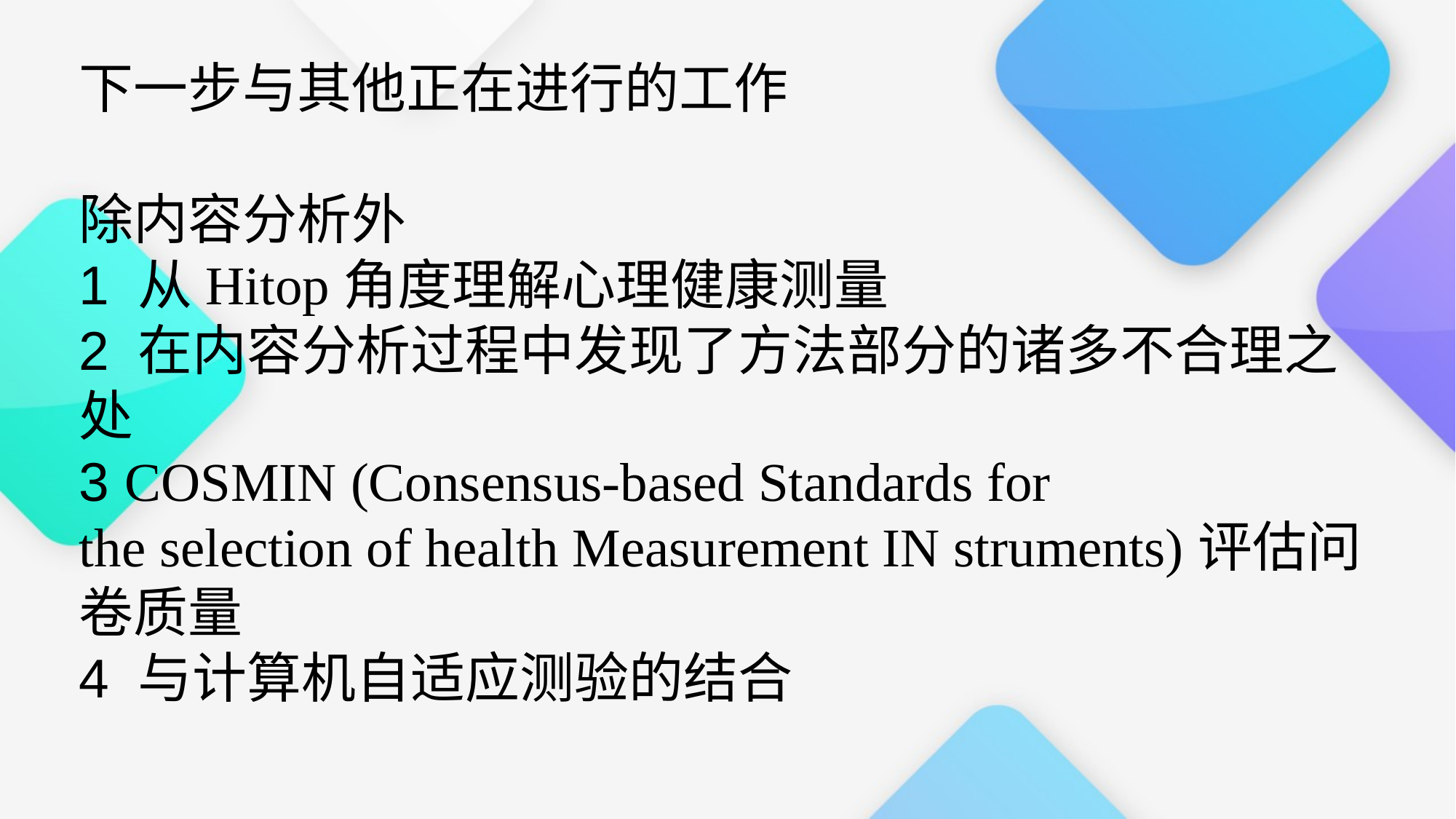

下一步与其他正在进行的工作

除内容分析外
1 从Hitop角度理解心理健康测量
2 在内容分析过程中发现了方法部分的诸多不合理之处
3 COSMIN (Consensus-based Standards for
the selection of health Measurement IN struments)评估问卷质量
4 与计算机自适应测验的结合